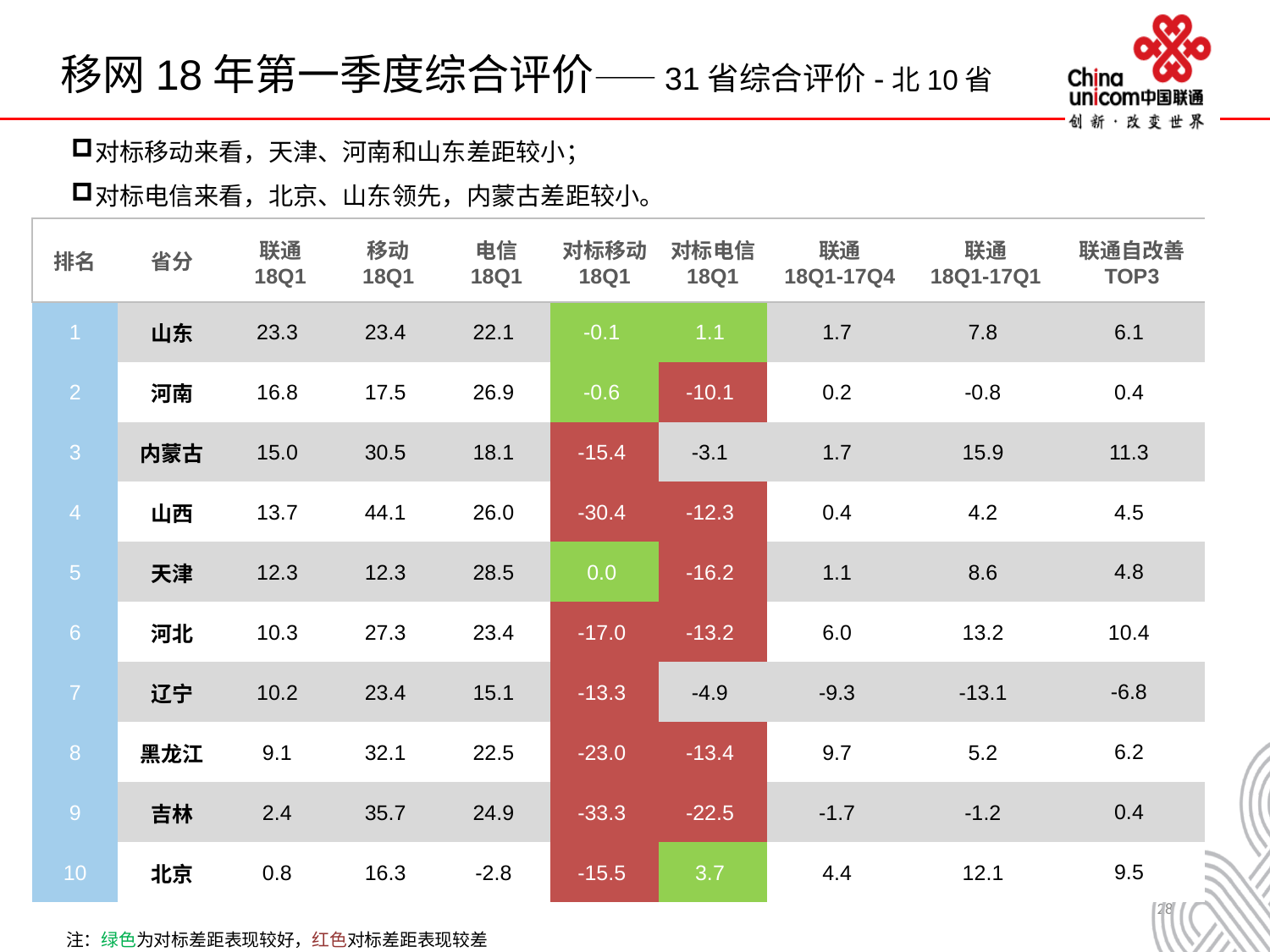

移网18年第一季度综合评价——31省综合评价-北10省
对标移动来看，天津、河南和山东差距较小；
对标电信来看，北京、山东领先，内蒙古差距较小。
| 排名 | 省分 | 联通 18Q1 | 移动 18Q1 | 电信 18Q1 | 对标移动 18Q1 | 对标电信 18Q1 | 联通 18Q1-17Q4 | 联通 18Q1-17Q1 | 联通自改善 TOP3 |
| --- | --- | --- | --- | --- | --- | --- | --- | --- | --- |
| 1 | 山东 | 23.3 | 23.4 | 22.1 | -0.1 | 1.1 | 1.7 | 7.8 | 6.1 |
| 2 | 河南 | 16.8 | 17.5 | 26.9 | -0.6 | -10.1 | 0.2 | -0.8 | 0.4 |
| 3 | 内蒙古 | 15.0 | 30.5 | 18.1 | -15.4 | -3.1 | 1.7 | 15.9 | 11.3 |
| 4 | 山西 | 13.7 | 44.1 | 26.0 | -30.4 | -12.3 | 0.4 | 4.2 | 4.5 |
| 5 | 天津 | 12.3 | 12.3 | 28.5 | 0.0 | -16.2 | 1.1 | 8.6 | 4.8 |
| 6 | 河北 | 10.3 | 27.3 | 23.4 | -17.0 | -13.2 | 6.0 | 13.2 | 10.4 |
| 7 | 辽宁 | 10.2 | 23.4 | 15.1 | -13.3 | -4.9 | -9.3 | -13.1 | -6.8 |
| 8 | 黑龙江 | 9.1 | 32.1 | 22.5 | -23.0 | -13.4 | 9.7 | 5.2 | 6.2 |
| 9 | 吉林 | 2.4 | 35.7 | 24.9 | -33.3 | -22.5 | -1.7 | -1.2 | 0.4 |
| 10 | 北京 | 0.8 | 16.3 | -2.8 | -15.5 | 3.7 | 4.4 | 12.1 | 9.5 |
注：绿色为对标差距表现较好，红色对标差距表现较差